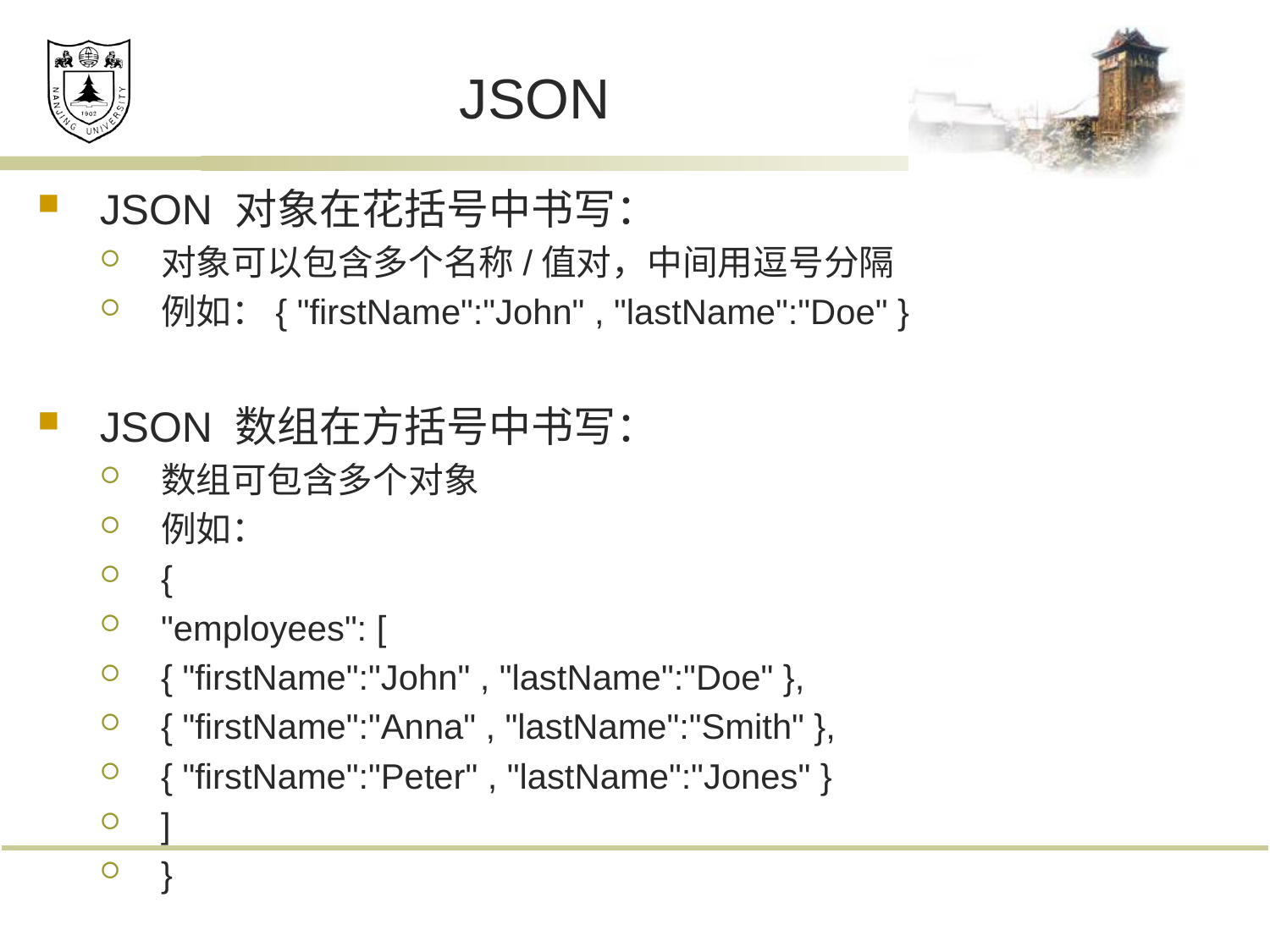

# JSON
JSON 对象在花括号中书写：
对象可以包含多个名称/值对，中间用逗号分隔
例如：{ "firstName":"John" , "lastName":"Doe" }

JSON 数组在方括号中书写：
数组可包含多个对象
例如：
{
"employees": [
{ "firstName":"John" , "lastName":"Doe" },
{ "firstName":"Anna" , "lastName":"Smith" },
{ "firstName":"Peter" , "lastName":"Jones" }
]
}